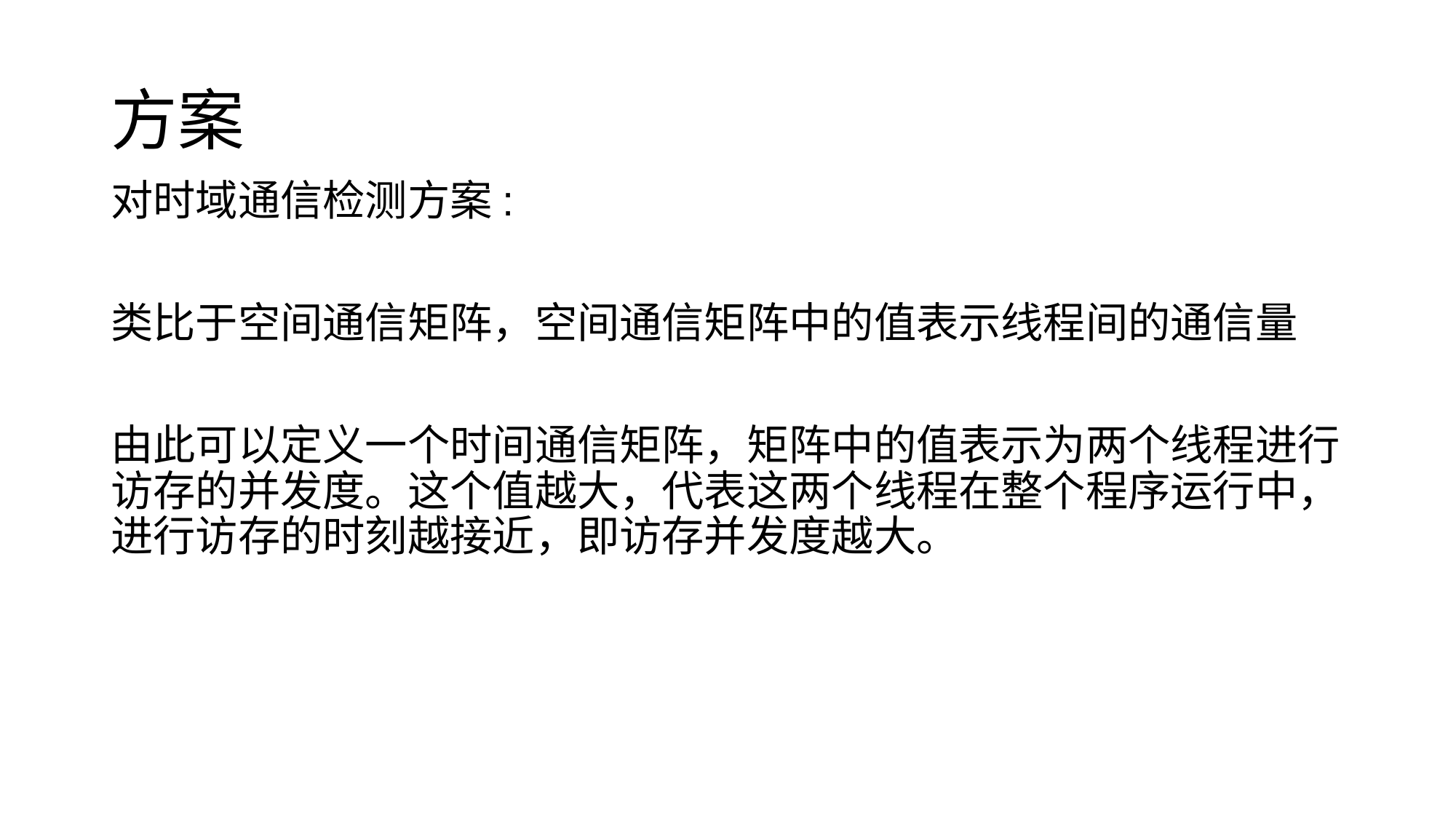

# 方案
对时域通信检测方案:

类比于空间通信矩阵，空间通信矩阵中的值表示线程间的通信量

由此可以定义一个时间通信矩阵，矩阵中的值表示为两个线程进行访存的并发度。这个值越大，代表这两个线程在整个程序运行中，进行访存的时刻越接近，即访存并发度越大。